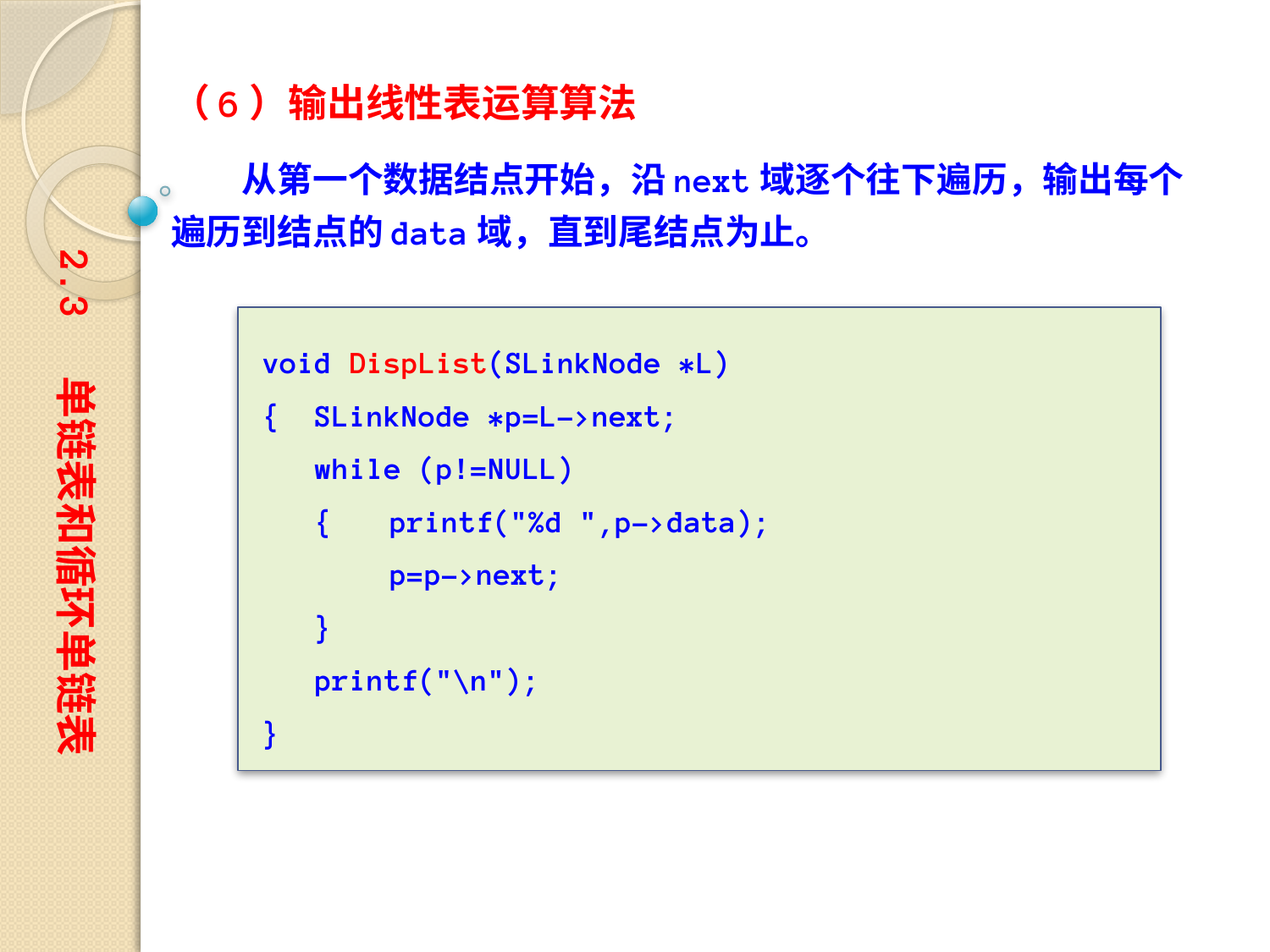

（6）输出线性表运算算法
　　从第一个数据结点开始，沿next域逐个往下遍历，输出每个遍历到结点的data域，直到尾结点为止。
2.3  单链表和循环单链表
void DispList(SLinkNode *L)
{  SLinkNode *p=L->next;
   while (p!=NULL)
   {	printf("%d ",p->data);
	p=p->next;
   }
   printf("\n");
}